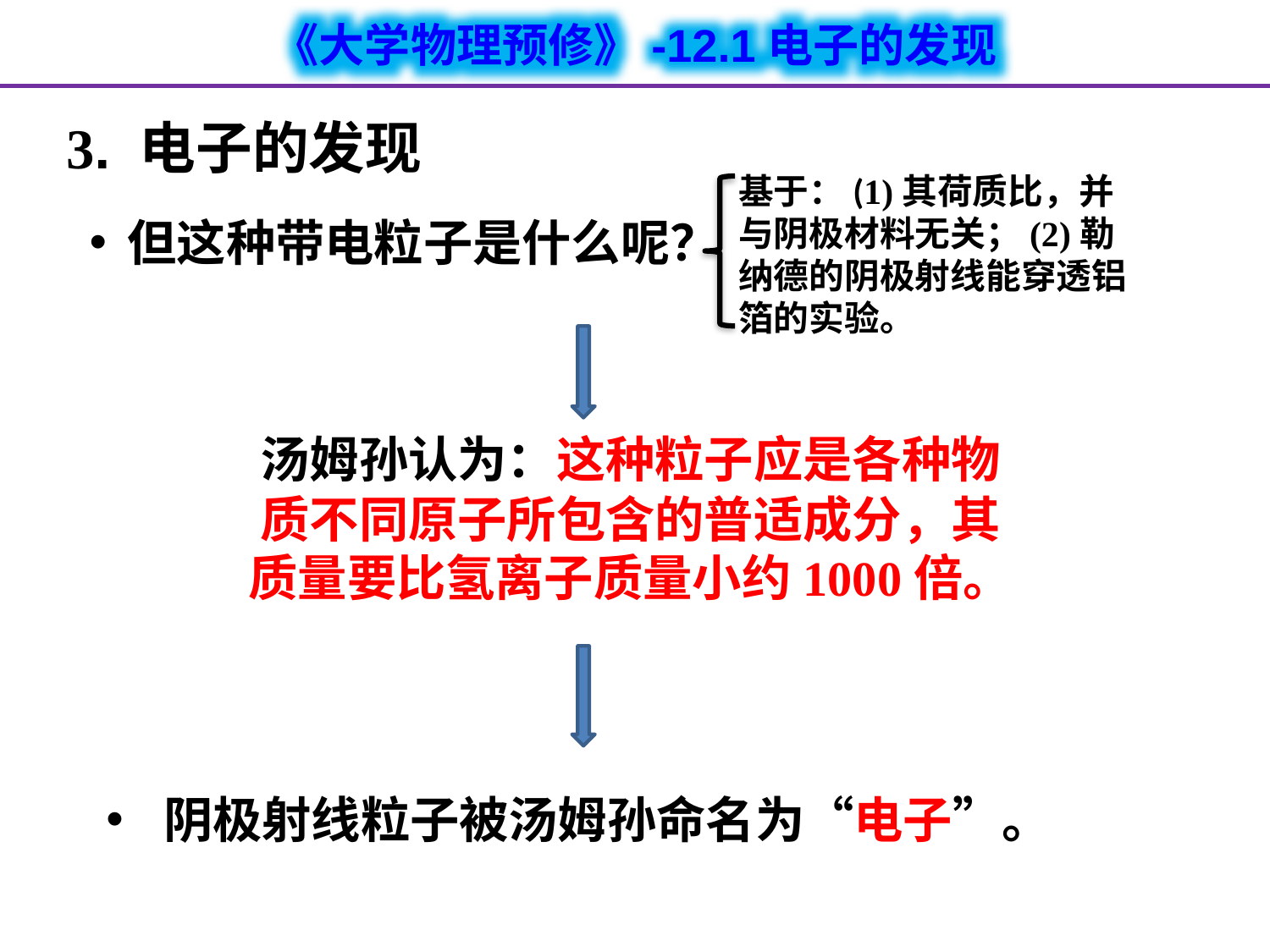

3. 电子的发现
基于：(1)其荷质比，并与阴极材料无关；(2)勒纳德的阴极射线能穿透铝箔的实验。

但这种带电粒子是什么呢？

汤姆孙认为：这种粒子应是各种物质不同原子所包含的普适成分，其质量要比氢离子质量小约1000倍。

阴极射线粒子被汤姆孙命名为“电子”。